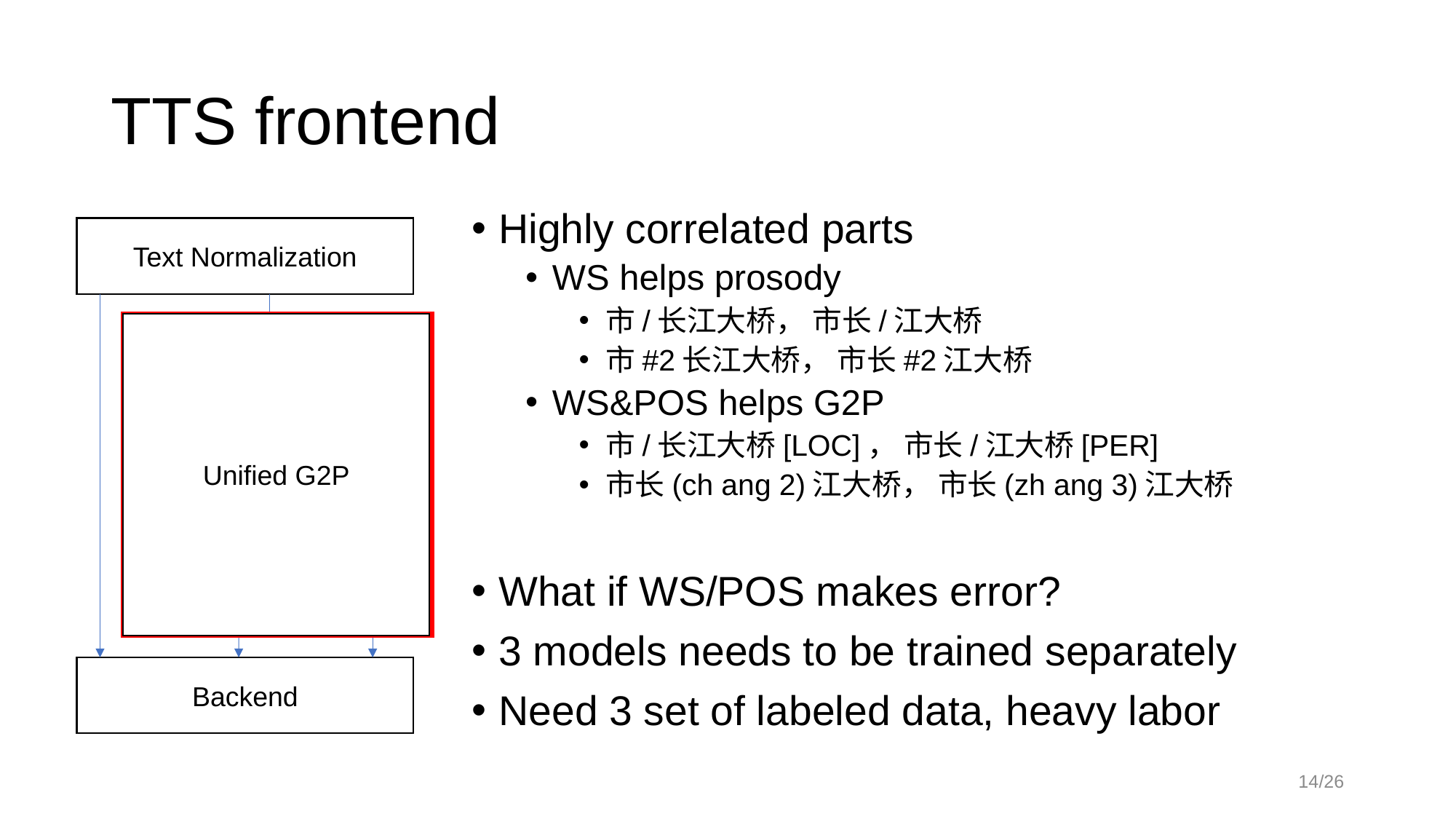

# TTS frontend
Highly correlated parts
WS helps prosody
市/长江大桥， 市长/江大桥
市#2长江大桥， 市长#2江大桥
WS&POS helps G2P
市/长江大桥[LOC]， 市长/江大桥[PER]
市长(ch ang 2)江大桥， 市长(zh ang 3)江大桥

What if WS/POS makes error?
3 models needs to be trained separately
Need 3 set of labeled data, heavy labor

Text Normalization

Unified G2P
WS & POS
Prosody
G2P
Backend
14/26